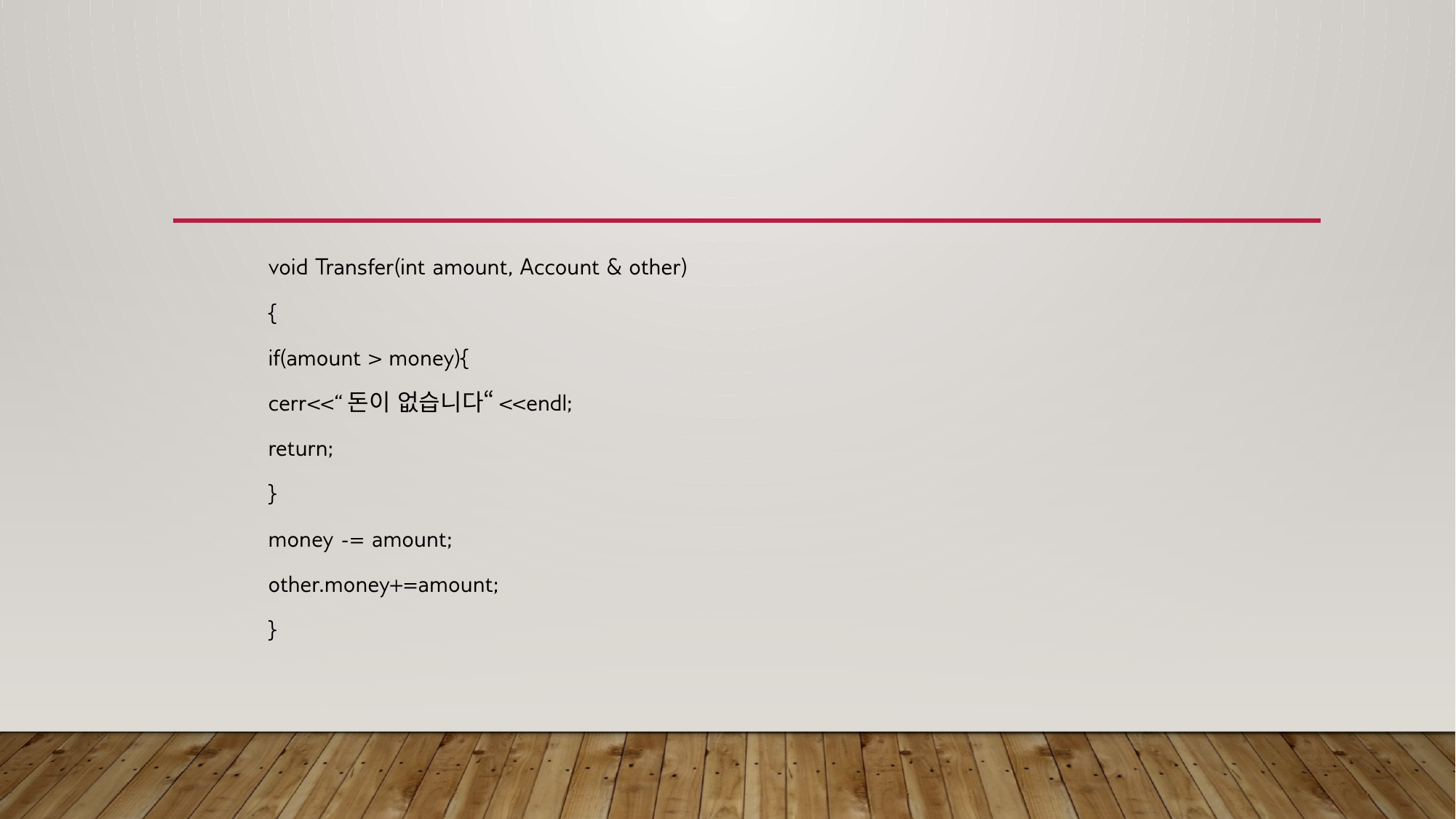

#
		void Transfer(int amount, Account & other)
		{
			if(amount > money){
				cerr<<“돈이 없습니다“<<endl;
				return;
			}
			money -= amount;
			other.money+=amount;
		}